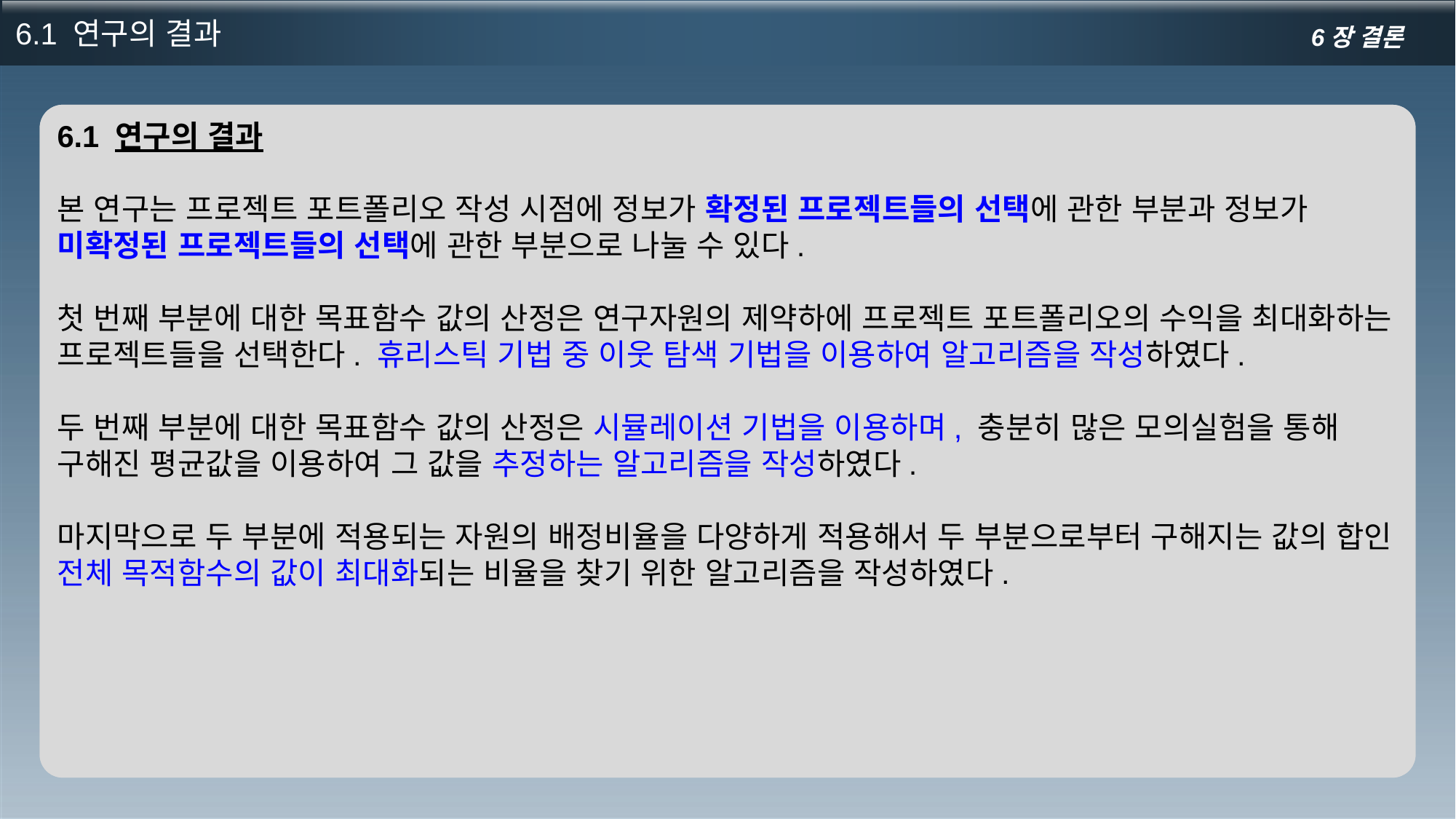

6.1 연구의 결과
6장 결론
6.1 연구의 결과

본 연구는 프로젝트 포트폴리오 작성 시점에 정보가 확정된 프로젝트들의 선택에 관한 부분과 정보가 미확정된 프로젝트들의 선택에 관한 부분으로 나눌 수 있다.

첫 번째 부분에 대한 목표함수 값의 산정은 연구자원의 제약하에 프로젝트 포트폴리오의 수익을 최대화하는 프로젝트들을 선택한다. 휴리스틱 기법 중 이웃 탐색 기법을 이용하여 알고리즘을 작성하였다.

두 번째 부분에 대한 목표함수 값의 산정은 시뮬레이션 기법을 이용하며, 충분히 많은 모의실험을 통해 구해진 평균값을 이용하여 그 값을 추정하는 알고리즘을 작성하였다.

마지막으로 두 부분에 적용되는 자원의 배정비율을 다양하게 적용해서 두 부분으로부터 구해지는 값의 합인 전체 목적함수의 값이 최대화되는 비율을 찾기 위한 알고리즘을 작성하였다.